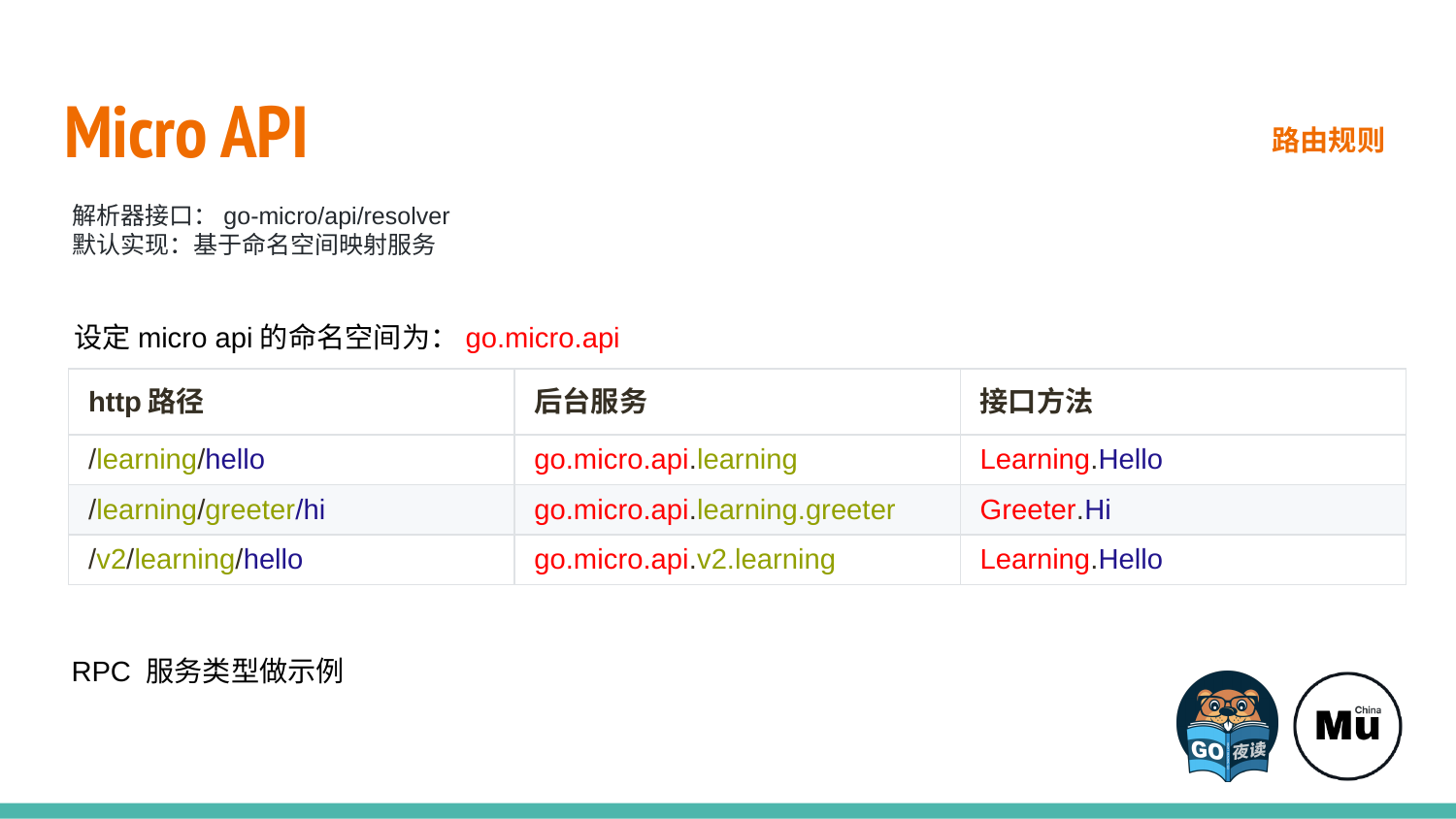

# Micro API
路由规则
解析器接口：go-micro/api/resolver
默认实现：基于命名空间映射服务
设定micro api的命名空间为：go.micro.api
| http路径 | 后台服务 | 接口方法 |
| --- | --- | --- |
| /learning/hello | go.micro.api.learning | Learning.Hello |
| /learning/greeter/hi | go.micro.api.learning.greeter | Greeter.Hi |
| /v2/learning/hello | go.micro.api.v2.learning | Learning.Hello |
RPC 服务类型做示例